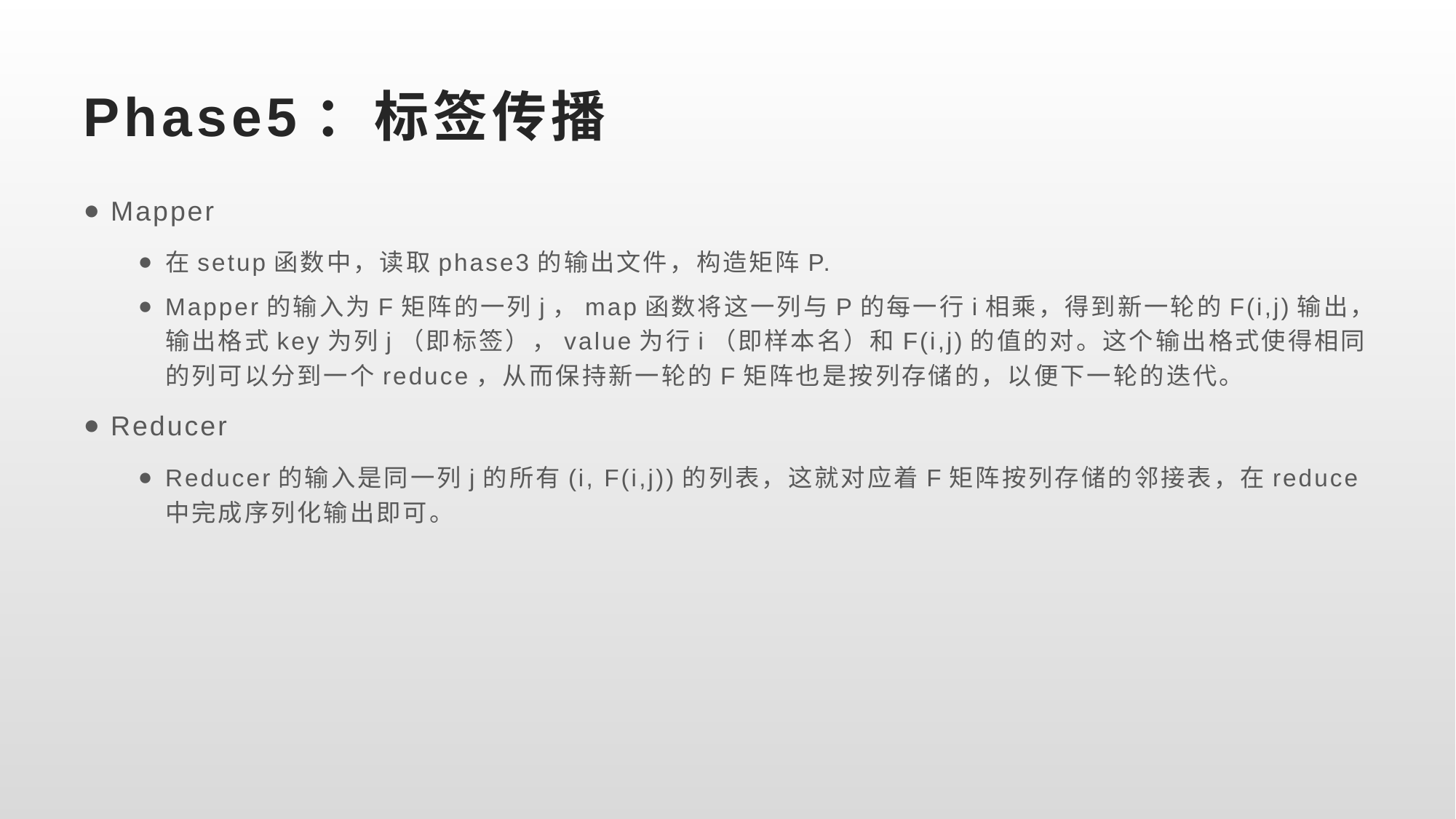

# Phase5：标签传播
Mapper
在setup函数中，读取phase3的输出文件，构造矩阵P.
Mapper的输入为F矩阵的一列j，map函数将这一列与P的每一行i相乘，得到新一轮的F(i,j)输出，输出格式key为列j（即标签），value为行i（即样本名）和F(i,j)的值的对。这个输出格式使得相同的列可以分到一个reduce，从而保持新一轮的F矩阵也是按列存储的，以便下一轮的迭代。
Reducer
Reducer的输入是同一列j的所有(i, F(i,j))的列表，这就对应着F矩阵按列存储的邻接表，在reduce中完成序列化输出即可。